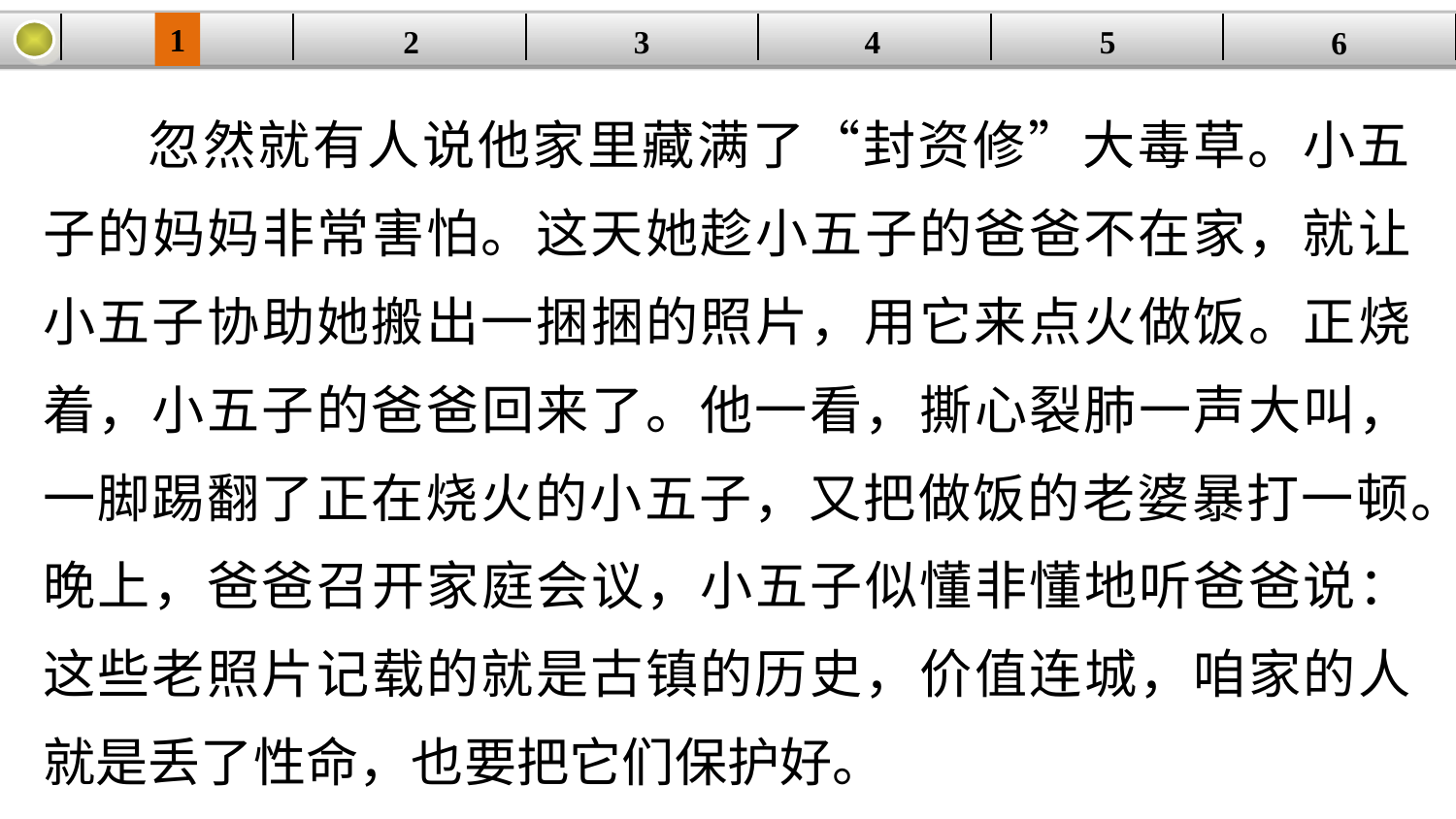

1
|  |  |  |  |  |  |
| --- | --- | --- | --- | --- | --- |
2
3
4
5
6

忽然就有人说他家里藏满了“封资修”大毒草。小五子的妈妈非常害怕。这天她趁小五子的爸爸不在家，就让小五子协助她搬出一捆捆的照片，用它来点火做饭。正烧着，小五子的爸爸回来了。他一看，撕心裂肺一声大叫，一脚踢翻了正在烧火的小五子，又把做饭的老婆暴打一顿。晚上，爸爸召开家庭会议，小五子似懂非懂地听爸爸说：这些老照片记载的就是古镇的历史，价值连城，咱家的人就是丢了性命，也要把它们保护好。